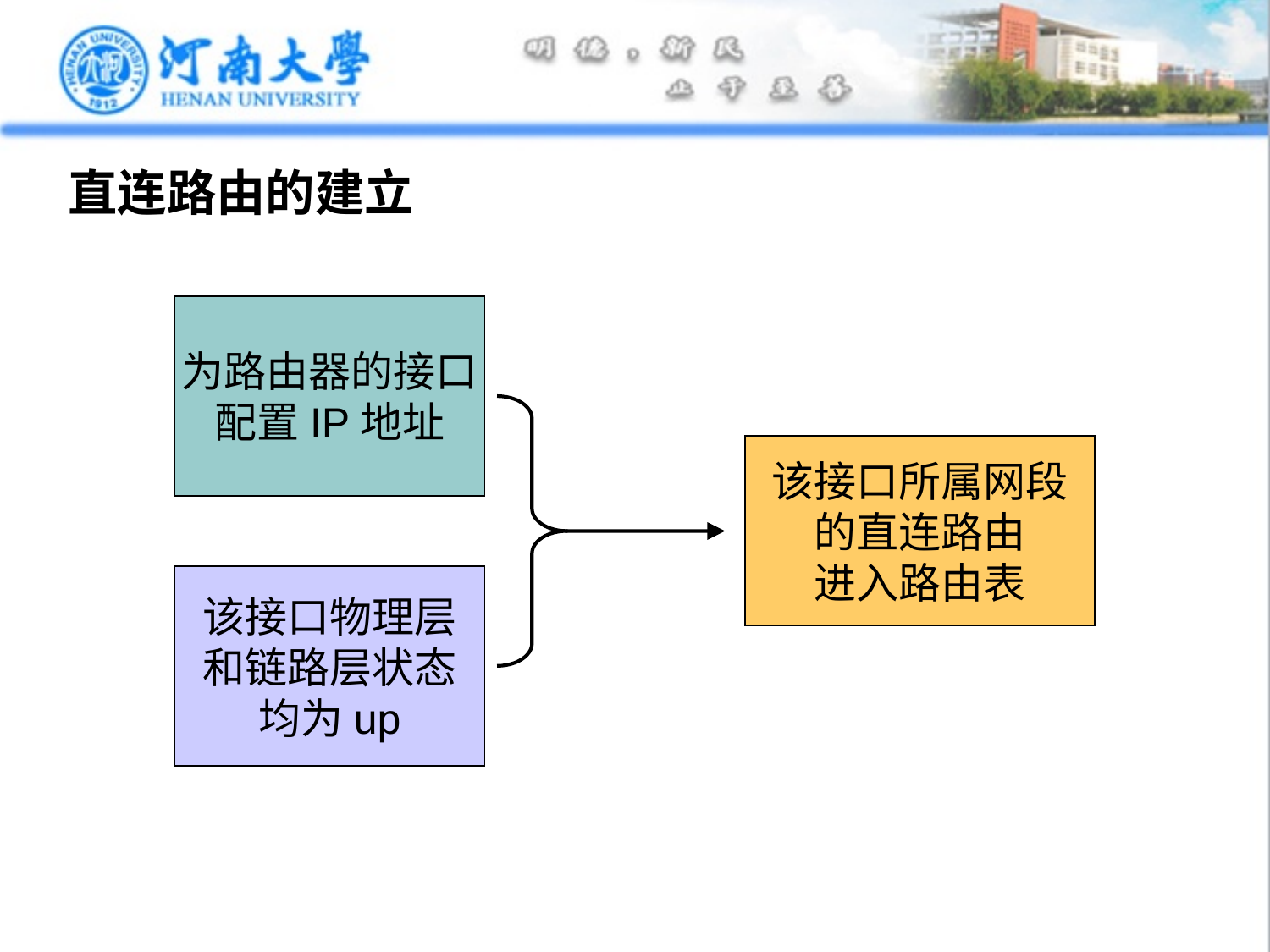

# 直连路由的建立
为路由器的接口
配置IP地址

该接口所属网段
的直连路由
进入路由表
该接口物理层
和链路层状态
均为up